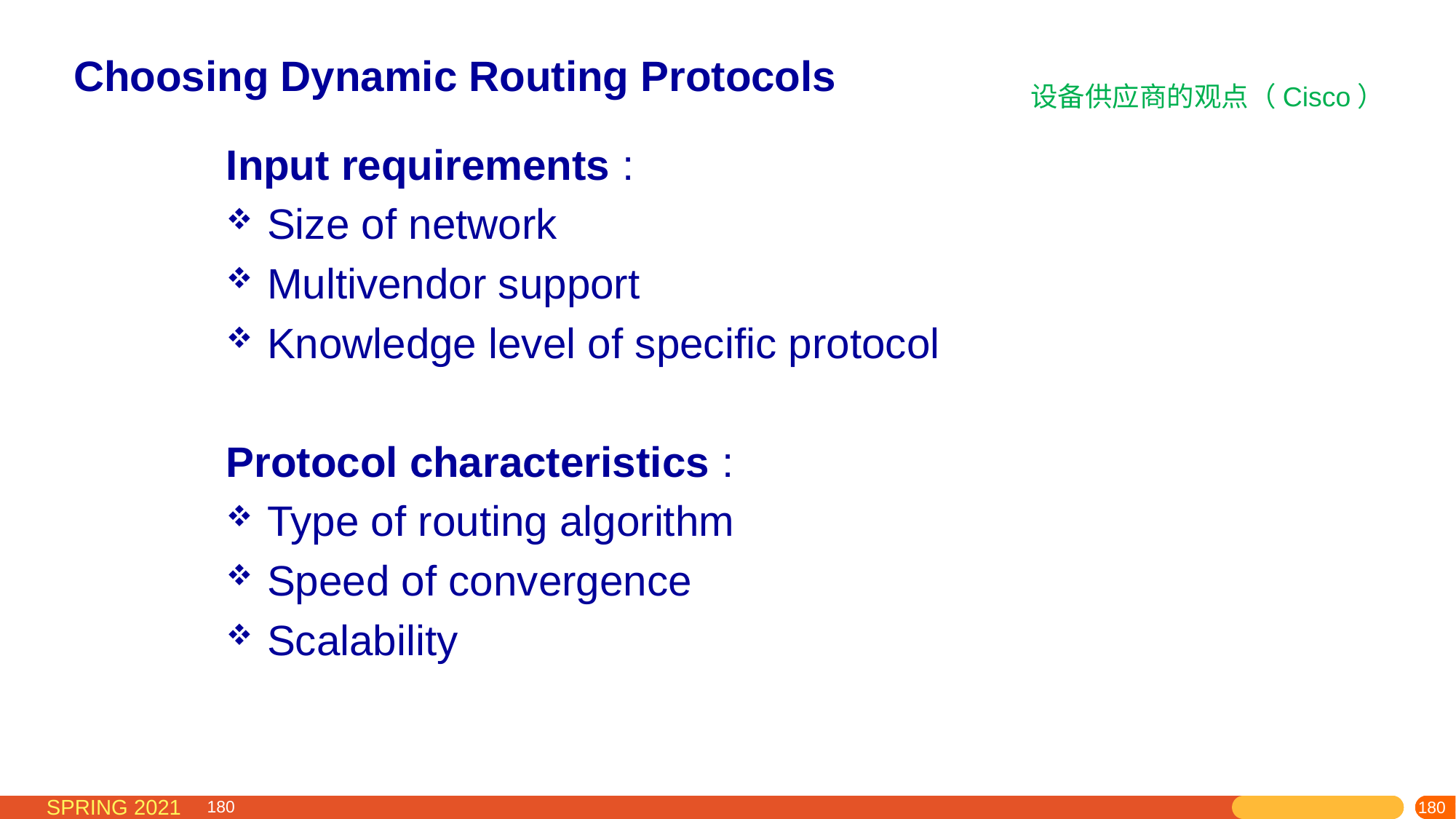

# Choosing Dynamic Routing Protocols
设备供应商的观点（Cisco）
Input requirements :
Size of network
Multivendor support
Knowledge level of specific protocol

Protocol characteristics :
Type of routing algorithm
Speed of convergence
Scalability